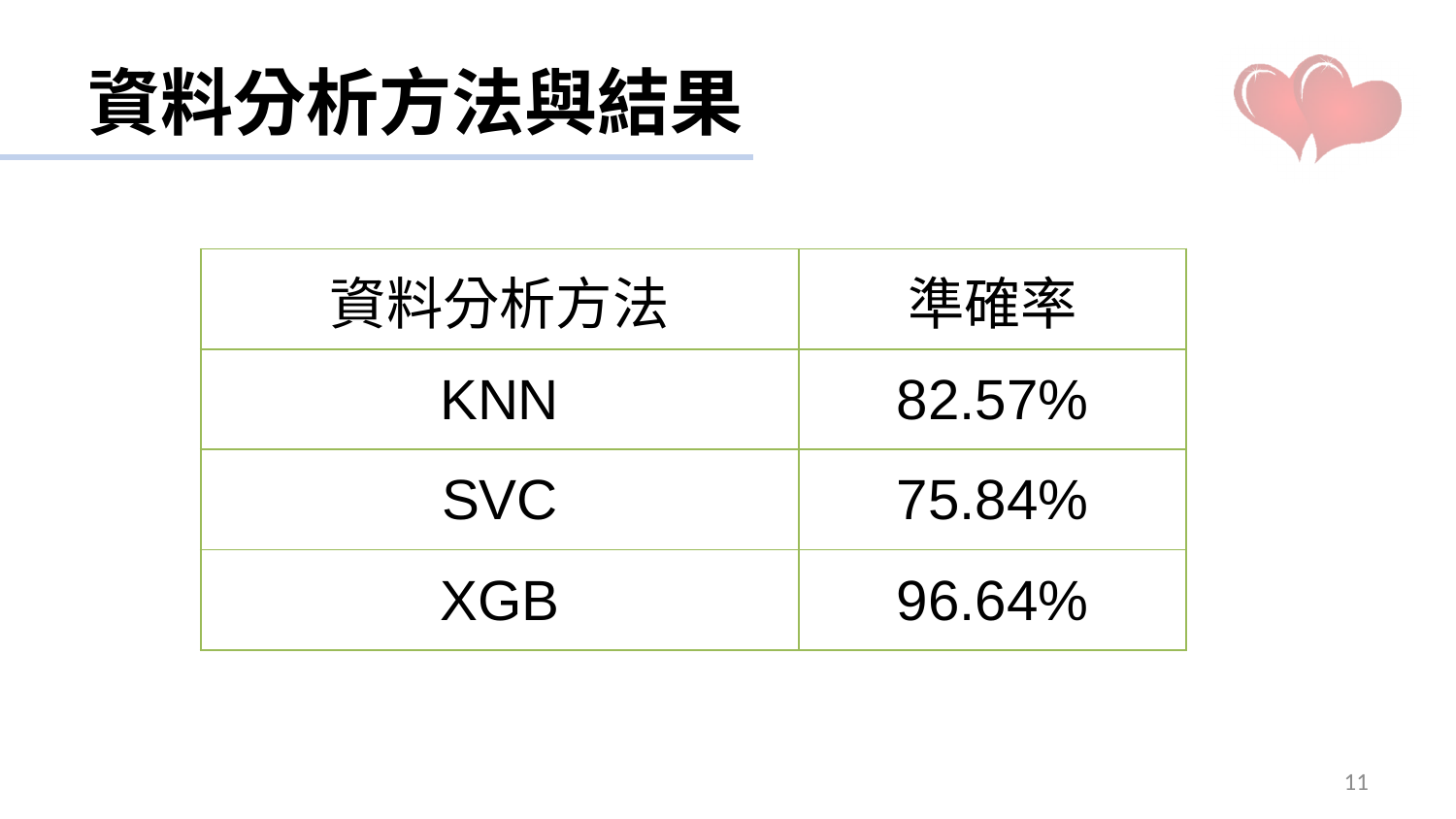

# 資料分析方法與結果
| 資料分析方法 | 準確率 |
| --- | --- |
| KNN | 82.57% |
| SVC | 75.84% |
| XGB | 96.64% |
11